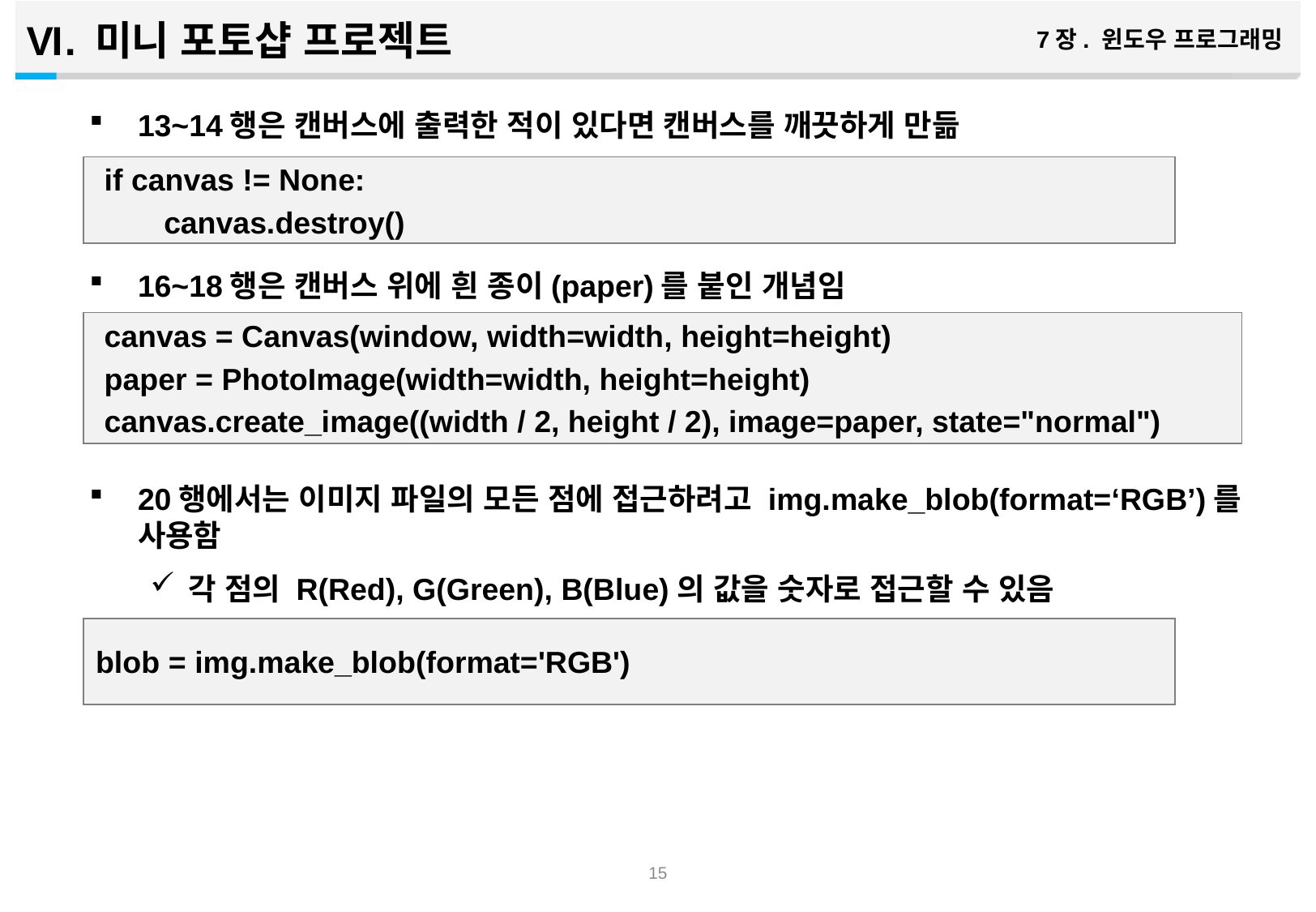

미니 포토샵 프로젝트
7장. 윈도우 프로그래밍
13~14행은 캔버스에 출력한 적이 있다면 캔버스를 깨끗하게 만듦

16~18행은 캔버스 위에 흰 종이(paper)를 붙인 개념임

20행에서는 이미지 파일의 모든 점에 접근하려고 img.make_blob(format=‘RGB’)를 사용함
각 점의 R(Red), G(Green), B(Blue)의 값을 숫자로 접근할 수 있음

 if canvas != None:
        canvas.destroy()
 canvas = Canvas(window, width=width, height=height)
 paper = PhotoImage(width=width, height=height)
 canvas.create_image((width / 2, height / 2), image=paper, state="normal")
blob = img.make_blob(format='RGB')
15